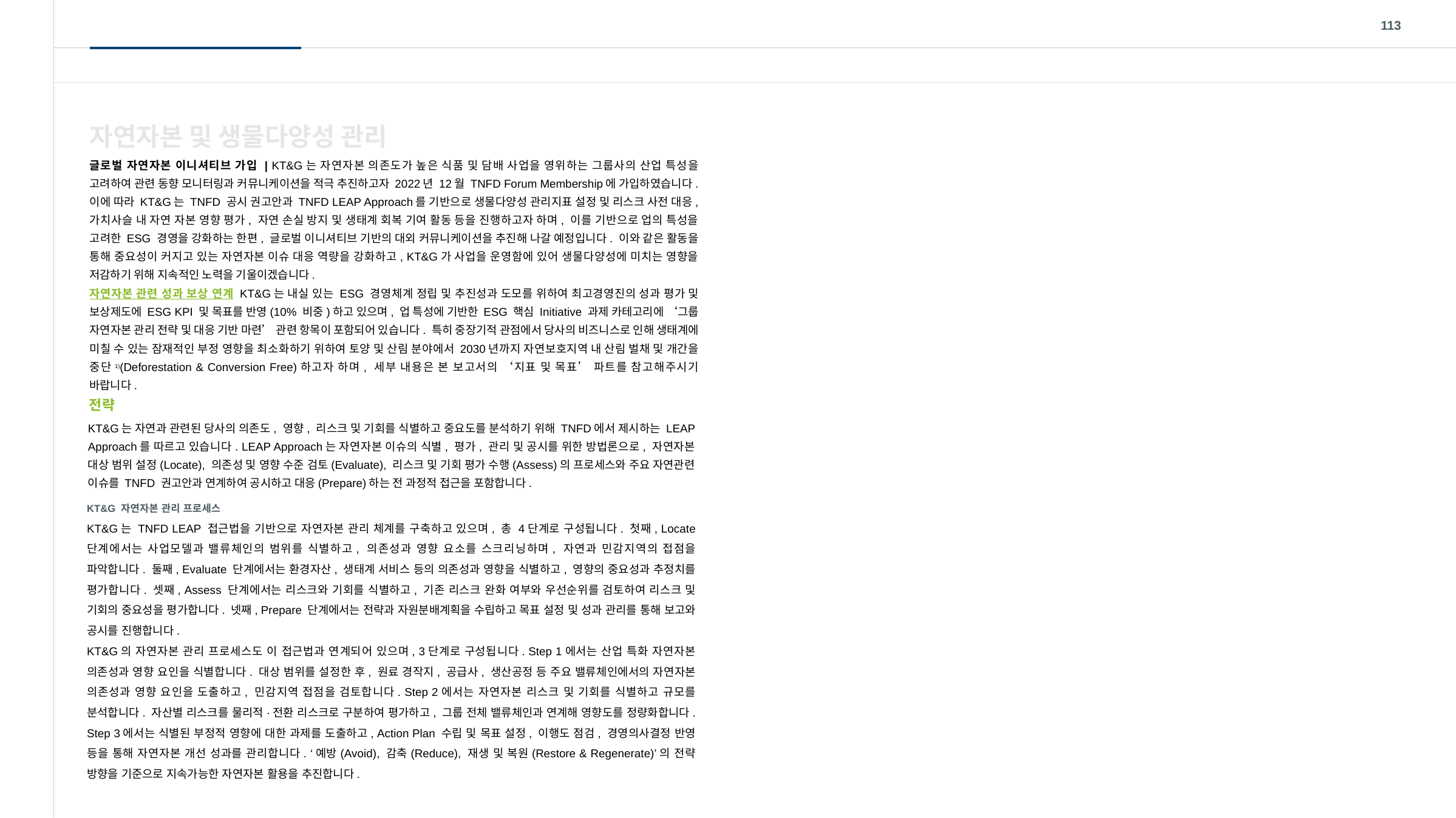

113
자연자본 및 생물다양성 관리
글로벌 자연자본 이니셔티브 가입 | KT&G는 자연자본 의존도가 높은 식품 및 담배 사업을 영위하는 그룹사의 산업 특성을 고려하여 관련 동향 모니터링과 커뮤니케이션을 적극 추진하고자 2022년 12월 TNFD Forum Membership에 가입하였습니다. 이에 따라 KT&G는 TNFD 공시 권고안과 TNFD LEAP Approach를 기반으로 생물다양성 관리지표 설정 및 리스크 사전 대응, 가치사슬 내 자연 자본 영향 평가, 자연 손실 방지 및 생태계 회복 기여 활동 등을 진행하고자 하며, 이를 기반으로 업의 특성을 고려한 ESG 경영을 강화하는 한편, 글로벌 이니셔티브 기반의 대외 커뮤니케이션을 추진해 나갈 예정입니다. 이와 같은 활동을 통해 중요성이 커지고 있는 자연자본 이슈 대응 역량을 강화하고, KT&G가 사업을 운영함에 있어 생물다양성에 미치는 영향을 저감하기 위해 지속적인 노력을 기울이겠습니다.
자연자본 관련 성과 보상 연계 KT&G는 내실 있는 ESG 경영체계 정립 및 추진성과 도모를 위하여 최고경영진의 성과 평가 및 보상제도에 ESG KPI 및 목표를 반영(10% 비중)하고 있으며, 업 특성에 기반한 ESG 핵심 Initiative 과제 카테고리에 ‘그룹 자연자본 관리 전략 및 대응 기반 마련’ 관련 항목이 포함되어 있습니다. 특히 중장기적 관점에서 당사의 비즈니스로 인해 생태계에 미칠 수 있는 잠재적인 부정 영향을 최소화하기 위하여 토양 및 산림 분야에서 2030년까지 자연보호지역 내 산림 벌채 및 개간을 중단1)(Deforestation & Conversion Free)하고자 하며, 세부 내용은 본 보고서의 ‘지표 및 목표’ 파트를 참고해주시기 바랍니다.
전략
KT&G는 자연과 관련된 당사의 의존도, 영향, 리스크 및 기회를 식별하고 중요도를 분석하기 위해 TNFD에서 제시하는 LEAP Approach를 따르고 있습니다. LEAP Approach는 자연자본 이슈의 식별, 평가, 관리 및 공시를 위한 방법론으로, 자연자본 대상 범위 설정(Locate), 의존성 및 영향 수준 검토(Evaluate), 리스크 및 기회 평가 수행(Assess)의 프로세스와 주요 자연관련 이슈를 TNFD 권고안과 연계하여 공시하고 대응(Prepare)하는 전 과정적 접근을 포함합니다.
KT&G 자연자본 관리 프로세스
KT&G는 TNFD LEAP 접근법을 기반으로 자연자본 관리 체계를 구축하고 있으며, 총 4단계로 구성됩니다. 첫째, Locate 단계에서는 사업모델과 밸류체인의 범위를 식별하고, 의존성과 영향 요소를 스크리닝하며, 자연과 민감지역의 접점을 파악합니다. 둘째, Evaluate 단계에서는 환경자산, 생태계 서비스 등의 의존성과 영향을 식별하고, 영향의 중요성과 추정치를 평가합니다. 셋째, Assess 단계에서는 리스크와 기회를 식별하고, 기존 리스크 완화 여부와 우선순위를 검토하여 리스크 및 기회의 중요성을 평가합니다. 넷째, Prepare 단계에서는 전략과 자원분배계획을 수립하고 목표 설정 및 성과 관리를 통해 보고와 공시를 진행합니다.
KT&G의 자연자본 관리 프로세스도 이 접근법과 연계되어 있으며, 3단계로 구성됩니다. Step 1에서는 산업 특화 자연자본 의존성과 영향 요인을 식별합니다. 대상 범위를 설정한 후, 원료 경작지, 공급사, 생산공정 등 주요 밸류체인에서의 자연자본 의존성과 영향 요인을 도출하고, 민감지역 접점을 검토합니다. Step 2에서는 자연자본 리스크 및 기회를 식별하고 규모를 분석합니다. 자산별 리스크를 물리적·전환 리스크로 구분하여 평가하고, 그룹 전체 밸류체인과 연계해 영향도를 정량화합니다. Step 3에서는 식별된 부정적 영향에 대한 과제를 도출하고, Action Plan 수립 및 목표 설정, 이행도 점검, 경영의사결정 반영 등을 통해 자연자본 개선 성과를 관리합니다. ‘예방(Avoid), 감축(Reduce), 재생 및 복원(Restore & Regenerate)’의 전략 방향을 기준으로 지속가능한 자연자본 활용을 추진합니다.